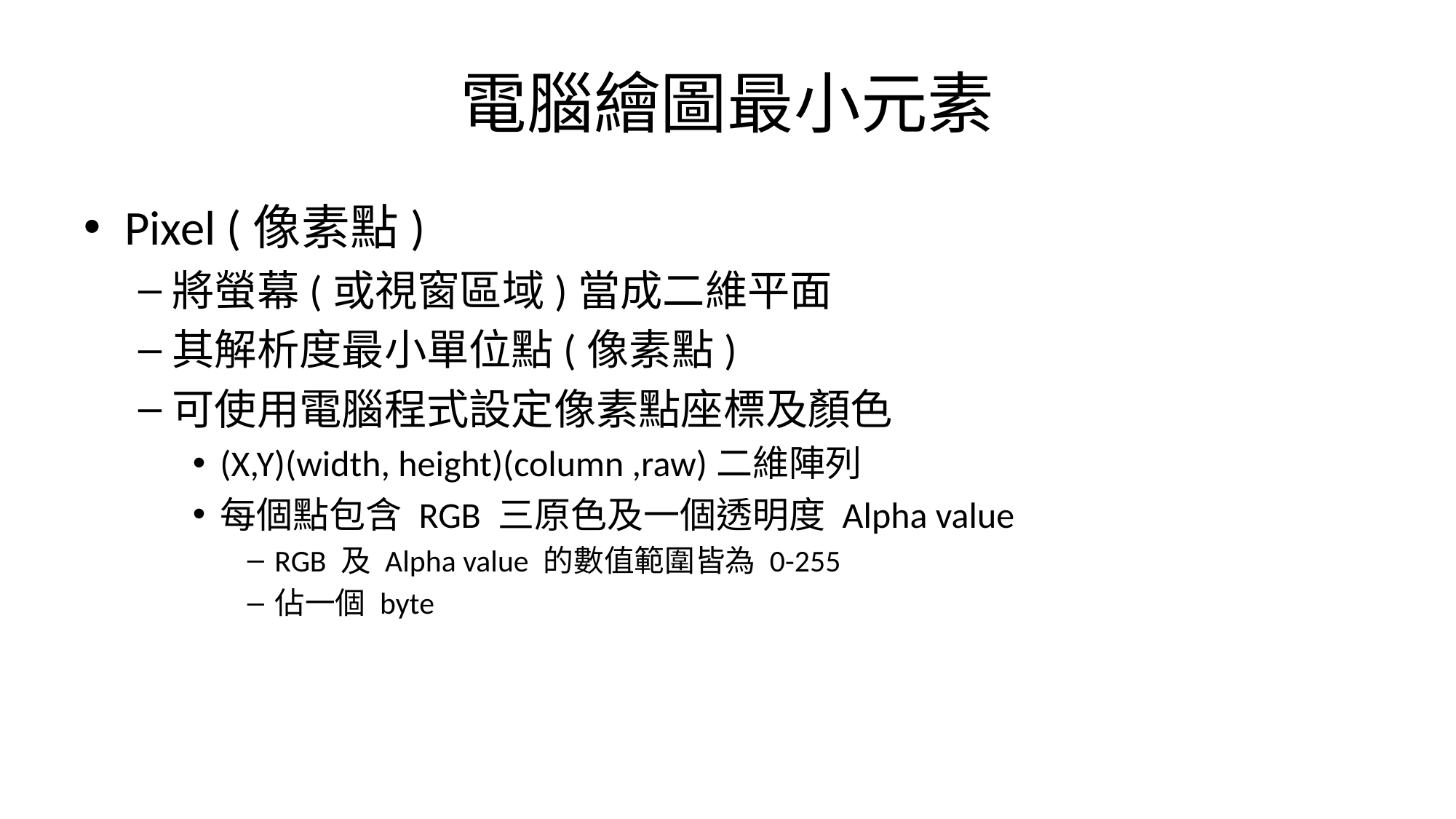

# 電腦繪圖最小元素
Pixel (像素點)
將螢幕(或視窗區域)當成二維平面
其解析度最小單位點(像素點)
可使用電腦程式設定像素點座標及顏色
(X,Y)(width, height)(column ,raw)二維陣列
每個點包含 RGB 三原色及一個透明度 Alpha value
RGB 及 Alpha value 的數值範圍皆為 0-255
佔一個 byte